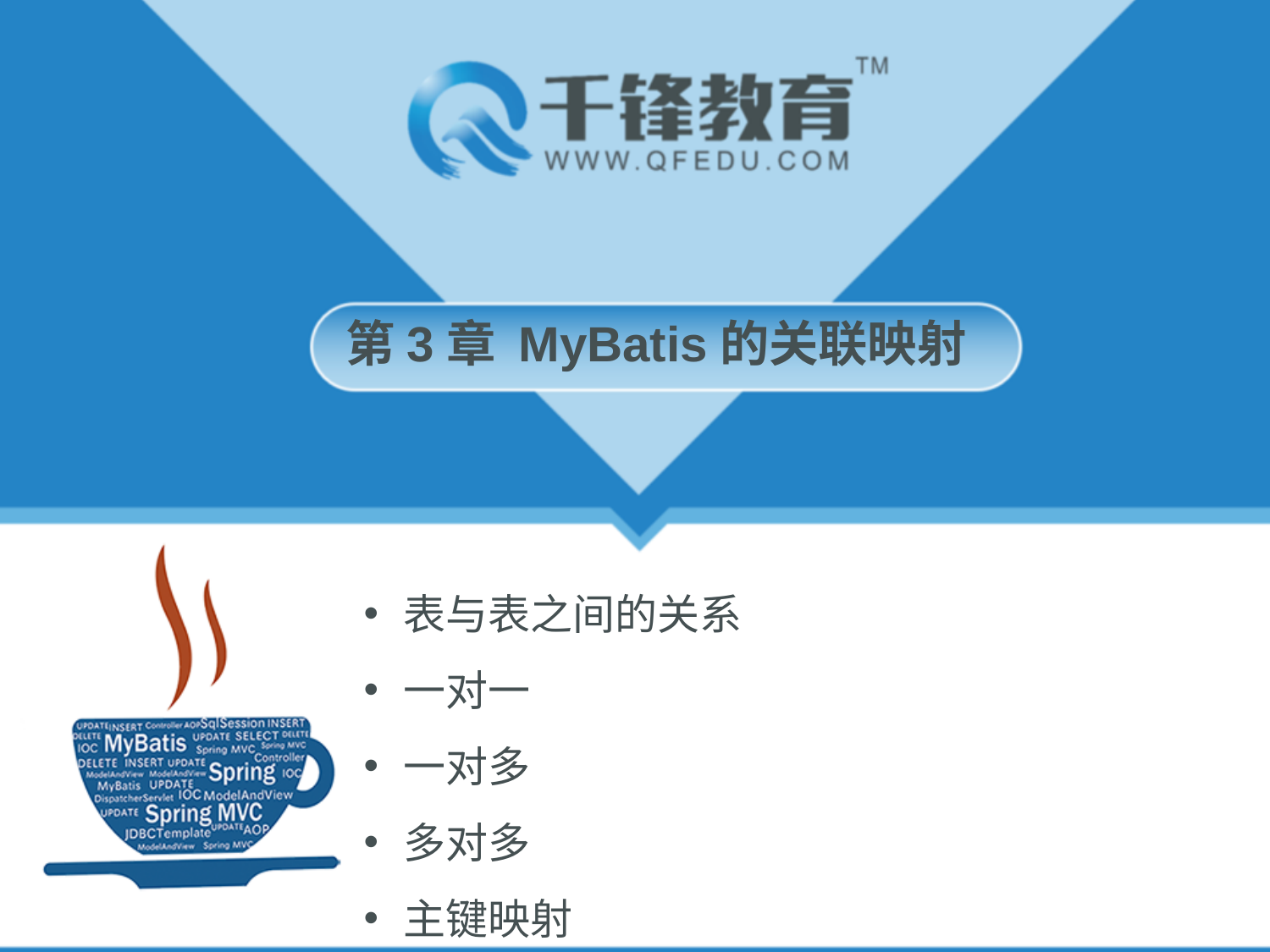

第3章 MyBatis的关联映射

表与表之间的关系
一对一
一对多
多对多
主键映射